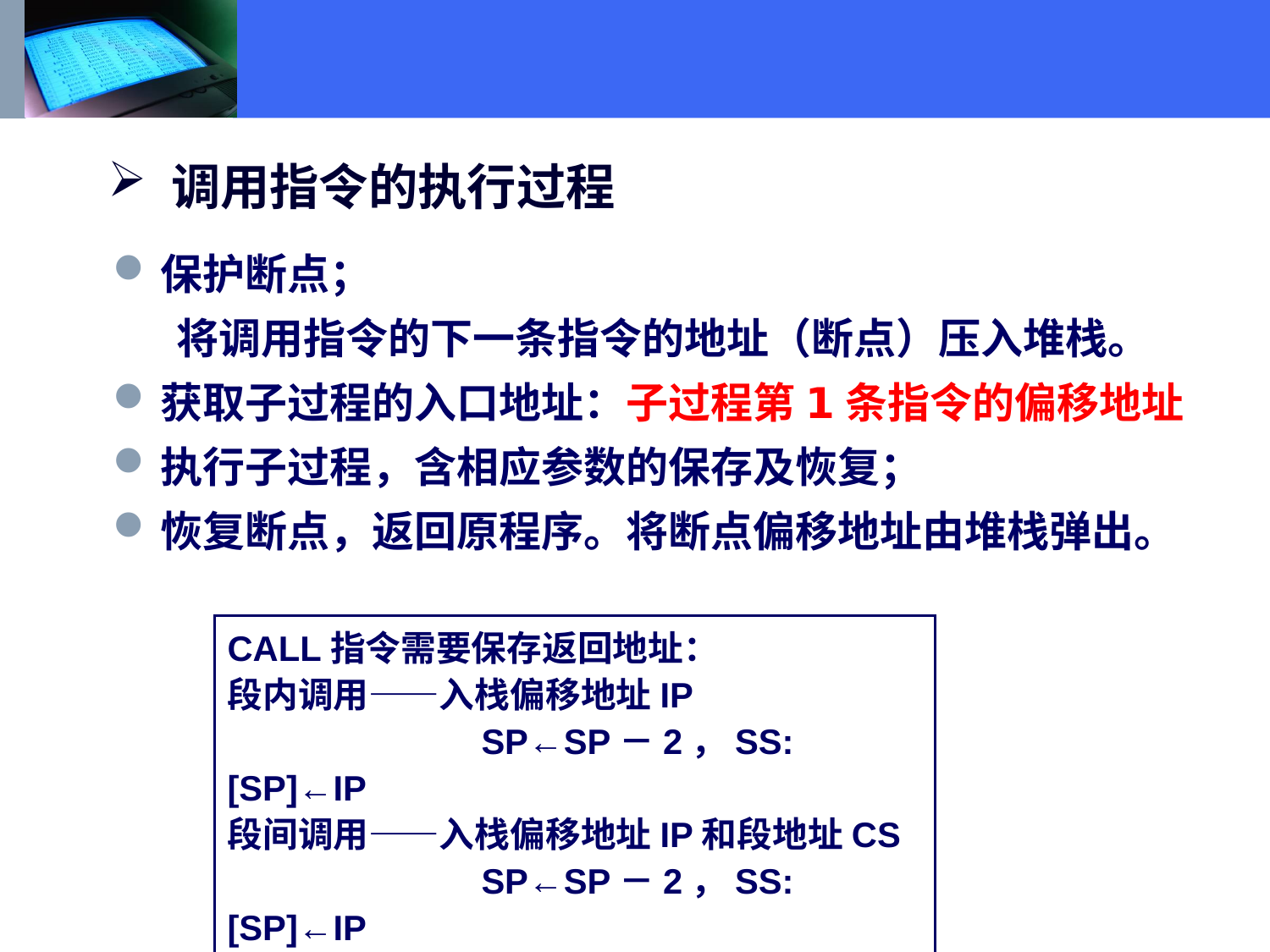

调用指令的执行过程
保护断点；
将调用指令的下一条指令的地址（断点）压入堆栈。
获取子过程的入口地址：子过程第1条指令的偏移地址
执行子过程，含相应参数的保存及恢复；
恢复断点，返回原程序。将断点偏移地址由堆栈弹出。
CALL指令需要保存返回地址：
段内调用——入栈偏移地址IP
		SP←SP－2，SS:[SP]←IP
段间调用——入栈偏移地址IP和段地址CS
		SP←SP－2，SS:[SP]←IP
		SP←SP－2，SS:[SP]←CS